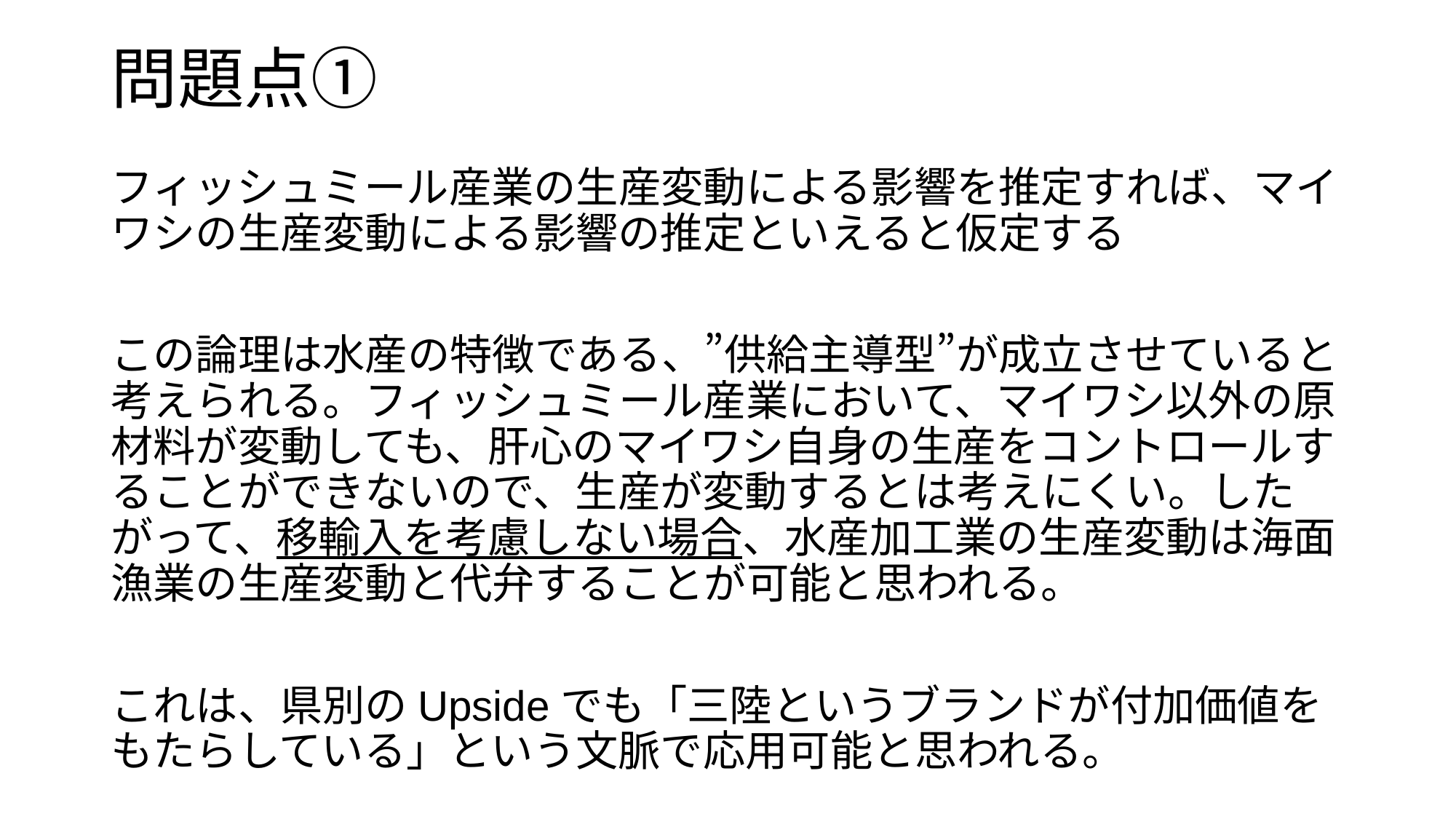

# 問題点①
フィッシュミール産業の生産変動による影響を推定すれば、マイワシの生産変動による影響の推定といえると仮定する

この論理は水産の特徴である、”供給主導型”が成立させていると考えられる。フィッシュミール産業において、マイワシ以外の原材料が変動しても、肝心のマイワシ自身の生産をコントロールすることができないので、生産が変動するとは考えにくい。したがって、移輸入を考慮しない場合、水産加工業の生産変動は海面漁業の生産変動と代弁することが可能と思われる。

これは、県別のUpsideでも「三陸というブランドが付加価値をもたらしている」という文脈で応用可能と思われる。